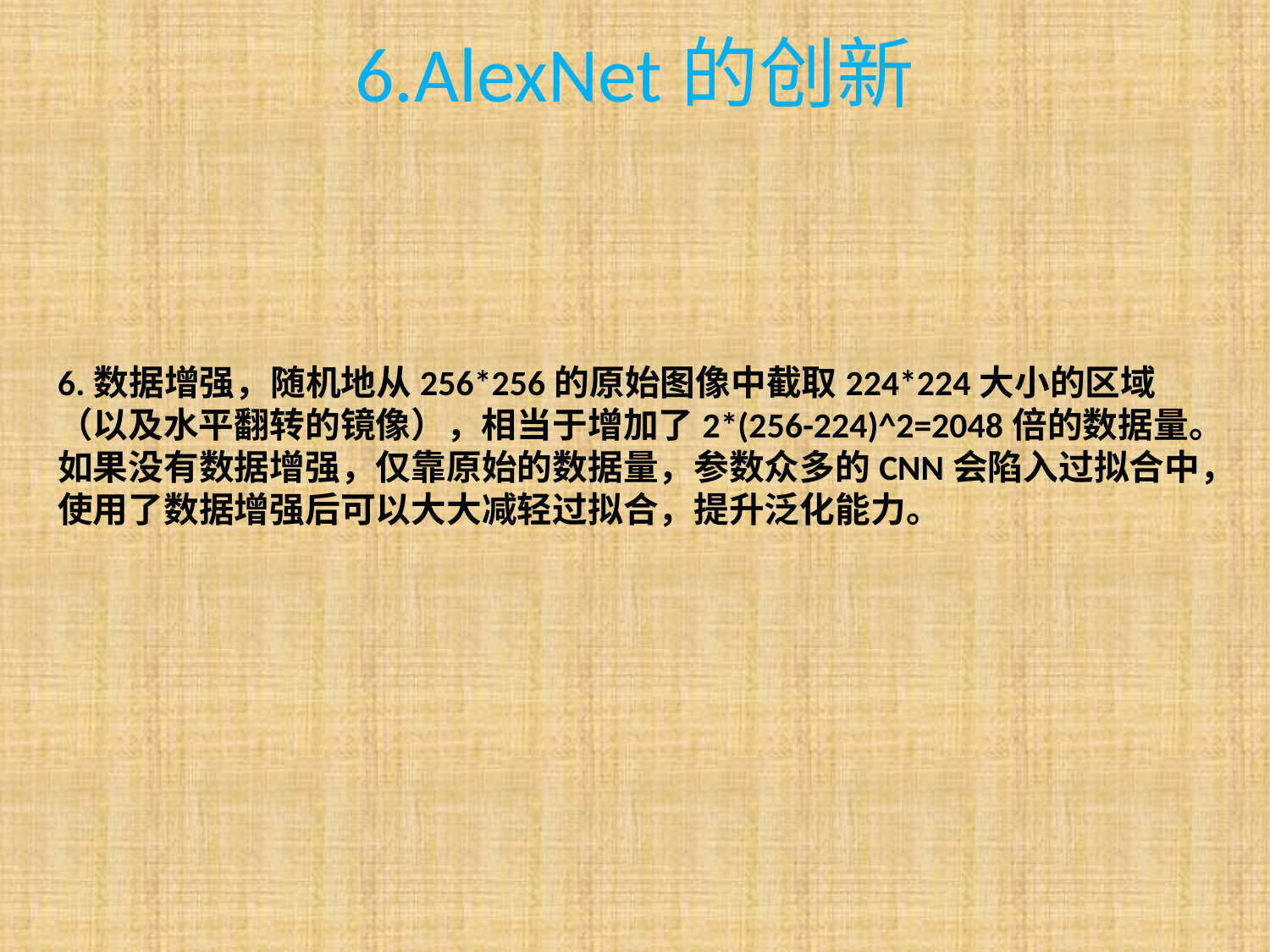

# 6.AlexNet的创新

6.数据增强，随机地从256*256的原始图像中截取224*224大小的区域（以及水平翻转的镜像），相当于增加了2*(256-224)^2=2048倍的数据量。如果没有数据增强，仅靠原始的数据量，参数众多的CNN会陷入过拟合中，使用了数据增强后可以大大减轻过拟合，提升泛化能力。